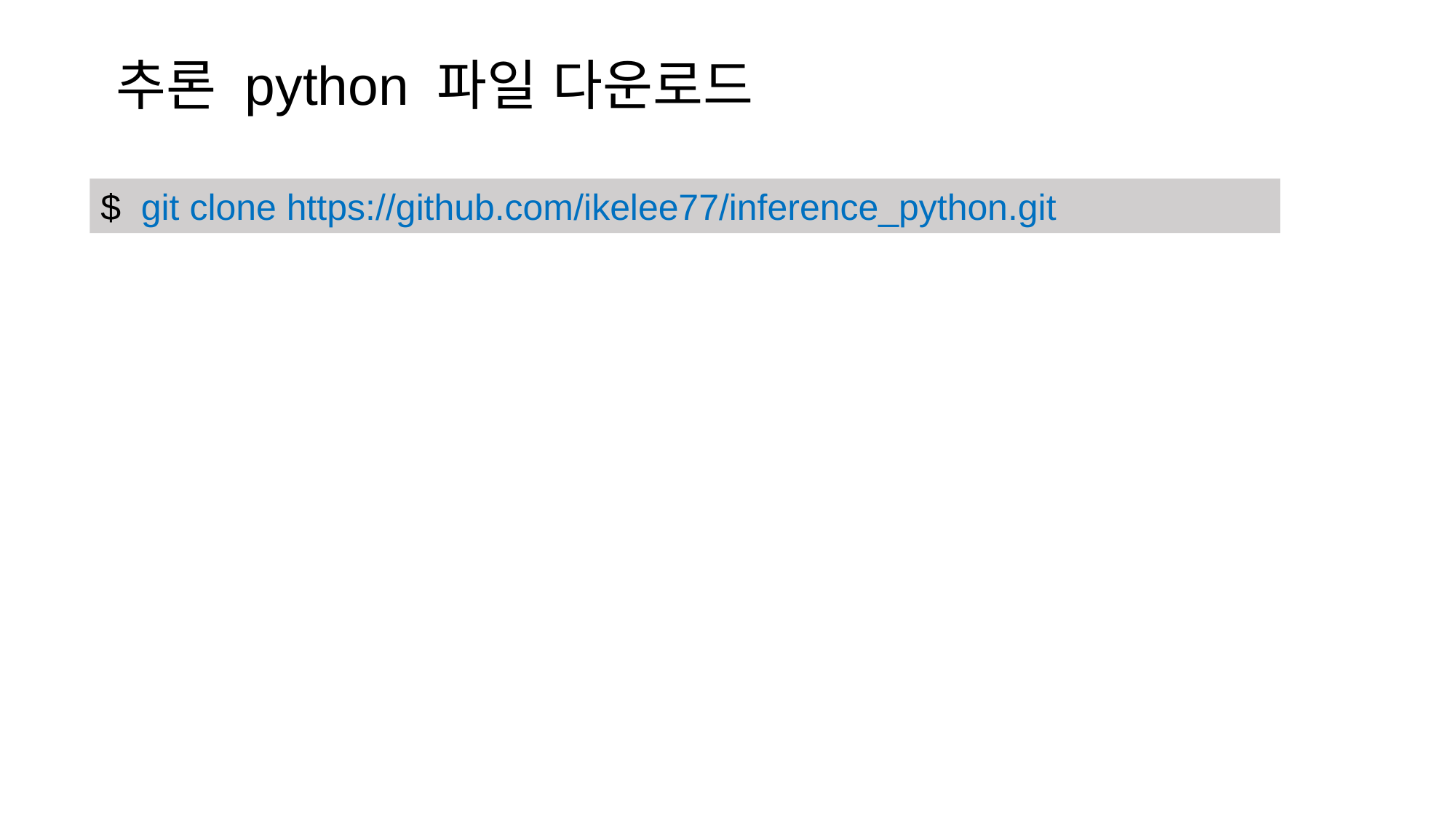

# 추론 python 파일 다운로드
$  git clone https://github.com/ikelee77/inference_python.git